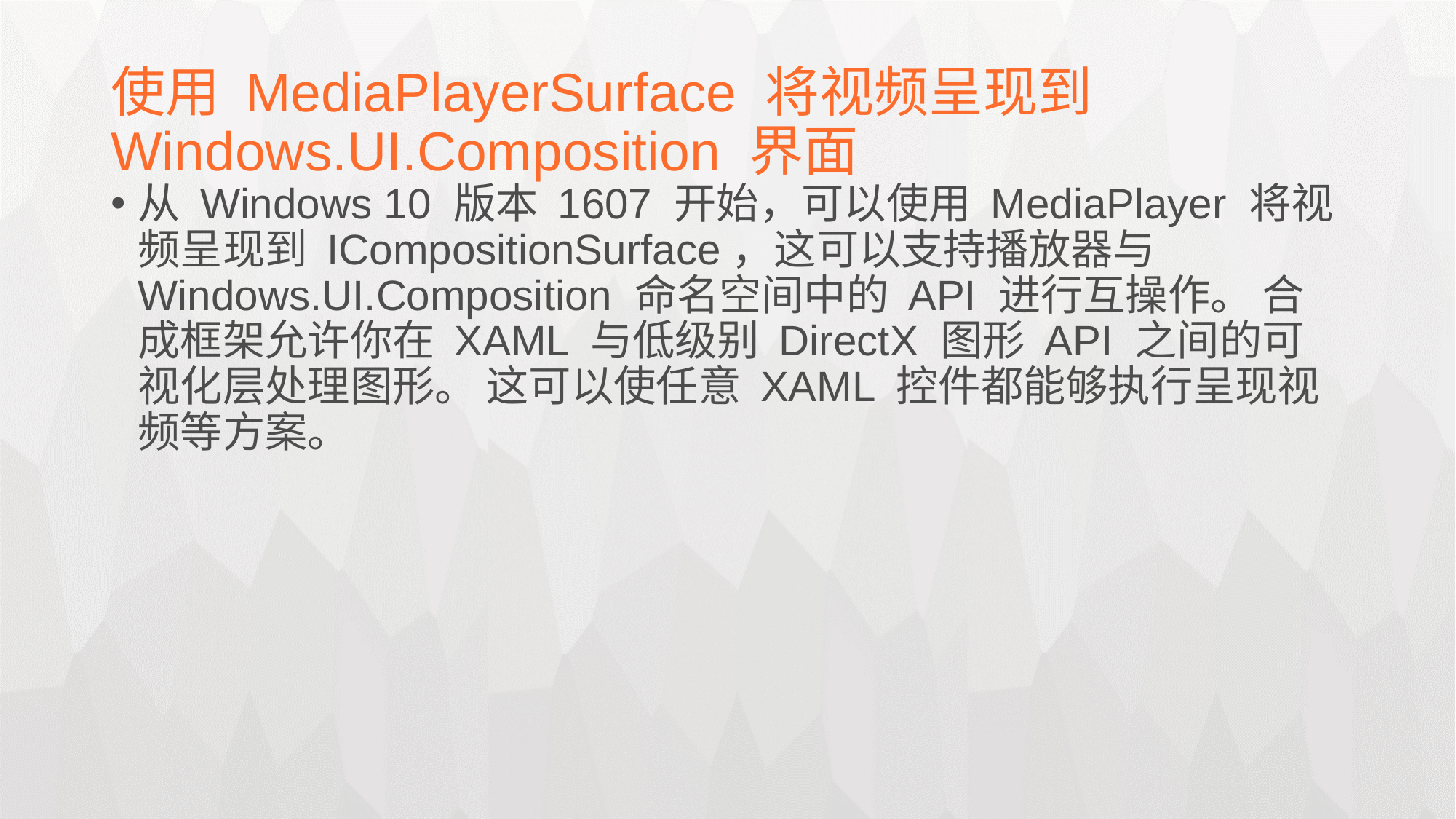

使用 MediaPlayerSurface 将视频呈现到 Windows.UI.Composition 界面
从 Windows 10 版本 1607 开始，可以使用 MediaPlayer 将视频呈现到 ICompositionSurface，这可以支持播放器与 Windows.UI.Composition 命名空间中的 API 进行互操作。 合成框架允许你在 XAML 与低级别 DirectX 图形 API 之间的可视化层处理图形。 这可以使任意 XAML 控件都能够执行呈现视频等方案。